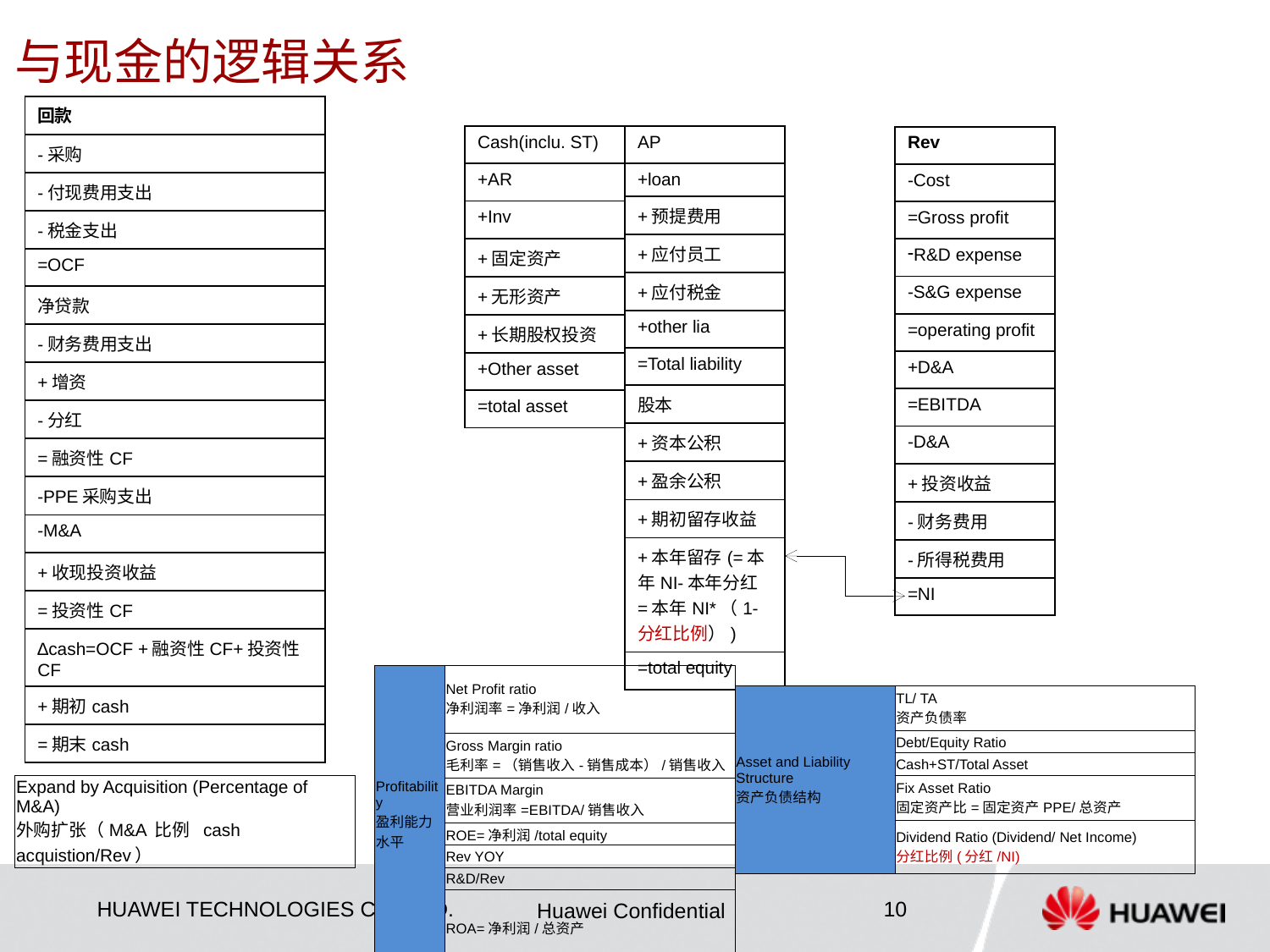

# 与现金的逻辑关系
| 回款 |
| --- |
| -采购 |
| -付现费用支出 |
| -税金支出 |
| =OCF |
| 净贷款 |
| -财务费用支出 |
| +增资 |
| -分红 |
| =融资性CF |
| -PPE采购支出 |
| -M&A |
| +收现投资收益 |
| =投资性CF |
| ∆cash=OCF +融资性CF+投资性CF |
| +期初cash |
| =期末cash |
| Cash(inclu. ST) |
| --- |
| +AR |
| +Inv |
| +固定资产 |
| +无形资产 |
| +长期股权投资 |
| +Other asset |
| =total asset |
| AP |
| --- |
| +loan |
| +预提费用 |
| +应付员工 |
| +应付税金 |
| +other lia |
| =Total liability |
| 股本 |
| +资本公积 |
| +盈余公积 |
| +期初留存收益 |
| +本年留存(=本年NI-本年分红=本年NI\*（1-分红比例）) |
| =total equity |
| Rev |
| --- |
| -Cost |
| =Gross profit |
| R&D expense |
| -S&G expense |
| =operating profit |
| +D&A |
| =EBITDA |
| -D&A |
| +投资收益 |
| -财务费用 |
| -所得税费用 |
| =NI |
| Profitability 盈利能力水平 | Net Profit ratio 净利润率=净利润/收入 |
| --- | --- |
|  | Gross Margin ratio 毛利率=（销售收入-销售成本）/销售收入 |
|  | EBITDA Margin 营业利润率=EBITDA/销售收入 |
|  | ROE=净利润/total equity |
|  | Rev YOY |
|  | R&D/Rev |
|  | ROA=净利润/总资产 |
| Asset and Liability Structure 资产负债结构 | TL/ TA 资产负债率 |
| --- | --- |
|  | Debt/Equity Ratio |
|  | Cash+ST/Total Asset |
|  | Fix Asset Ratio 固定资产比=固定资产PPE/总资产 |
|  | Dividend Ratio (Dividend/ Net Income) 分红比例(分红/NI) |
| Expand by Acquisition (Percentage of M&A) 外购扩张（M&A 比例 cash acquistion/Rev） |
| --- |